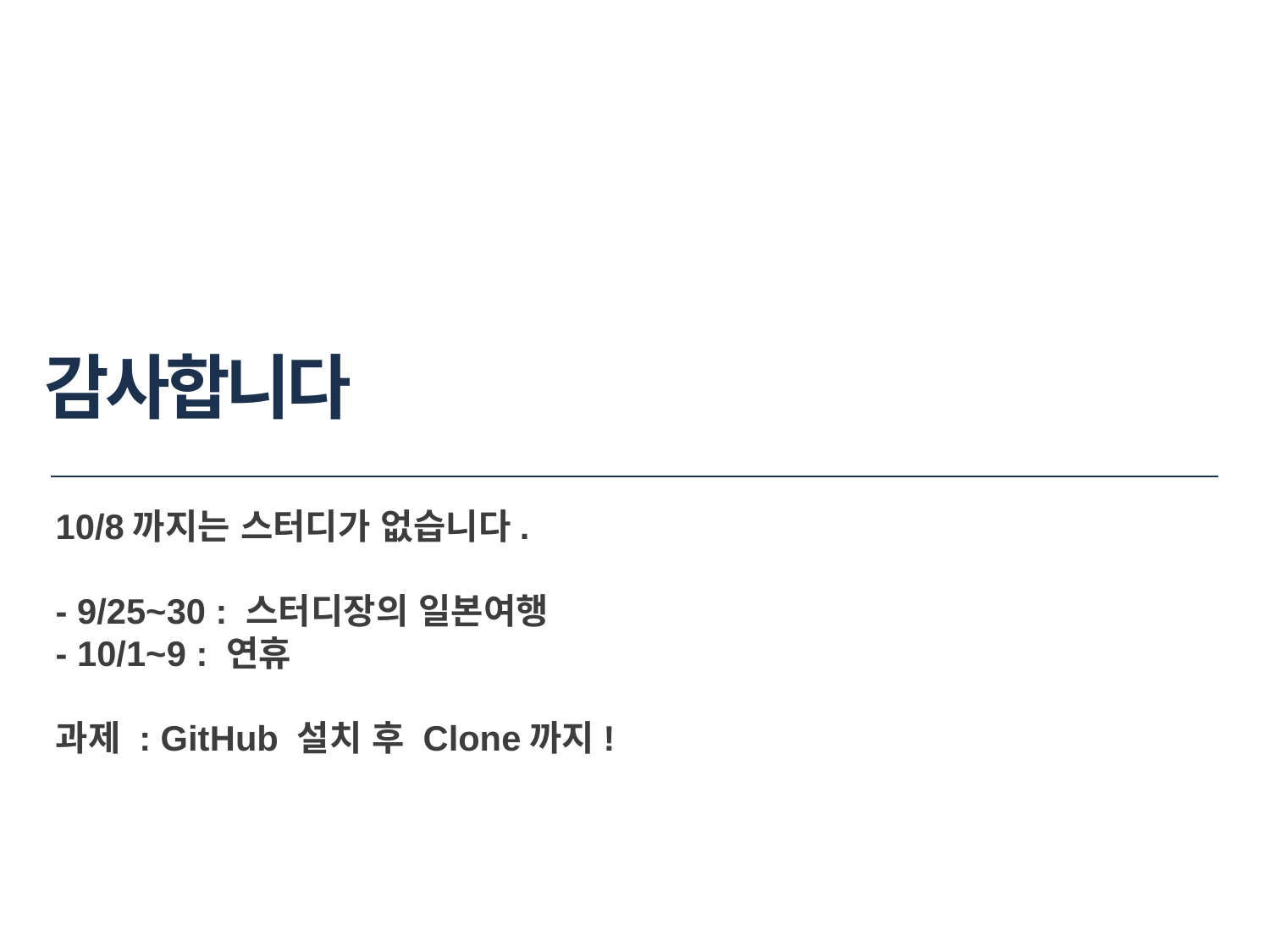

# 감사합니다
10/8까지는 스터디가 없습니다.

- 9/25~30 : 스터디장의 일본여행
- 10/1~9 : 연휴

과제 : GitHub 설치 후 Clone까지!